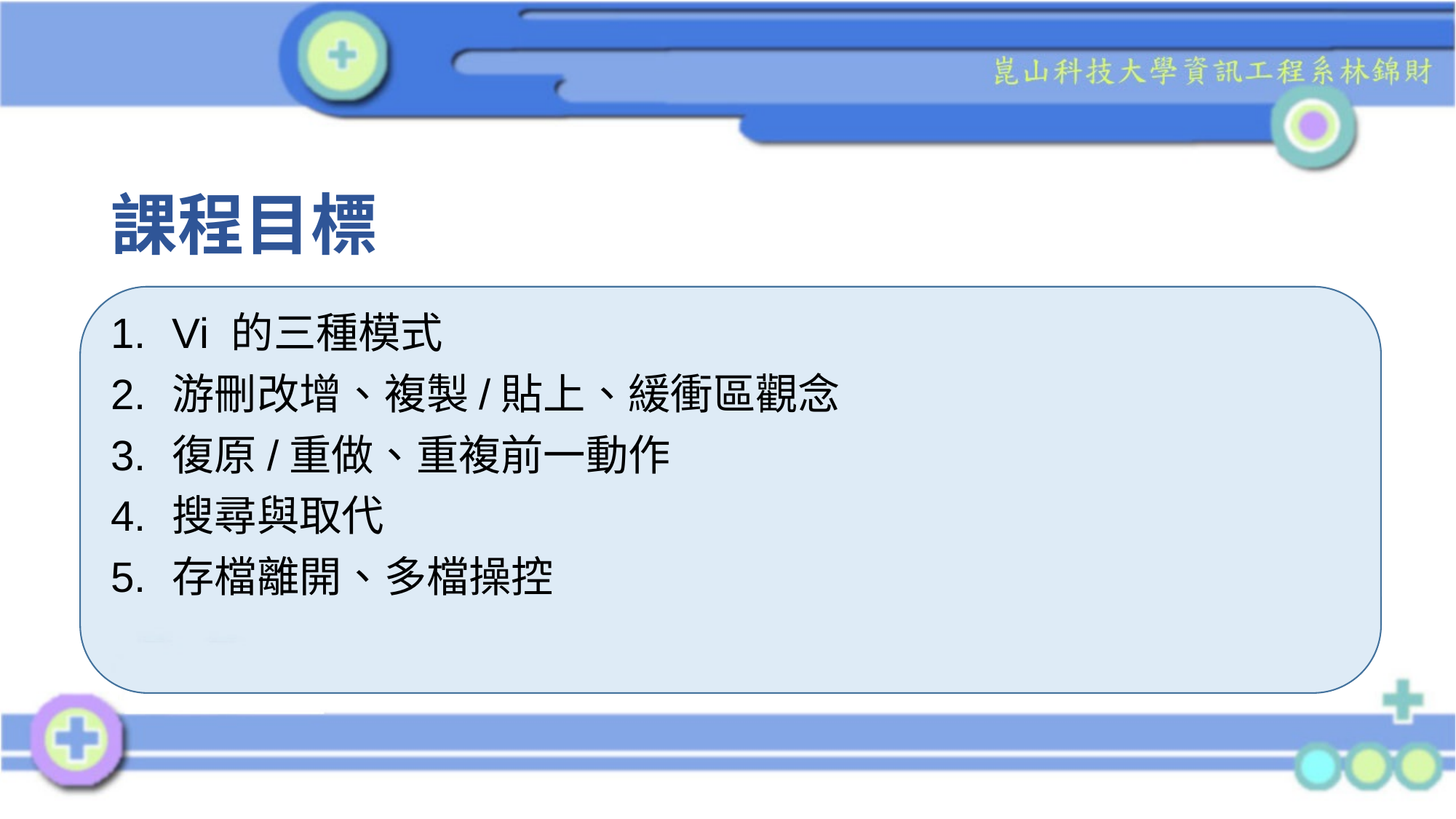

# 課程目標

Vi 的三種模式
游刪改增、複製/貼上、緩衝區觀念
復原/重做、重複前一動作
搜尋與取代
存檔離開、多檔操控